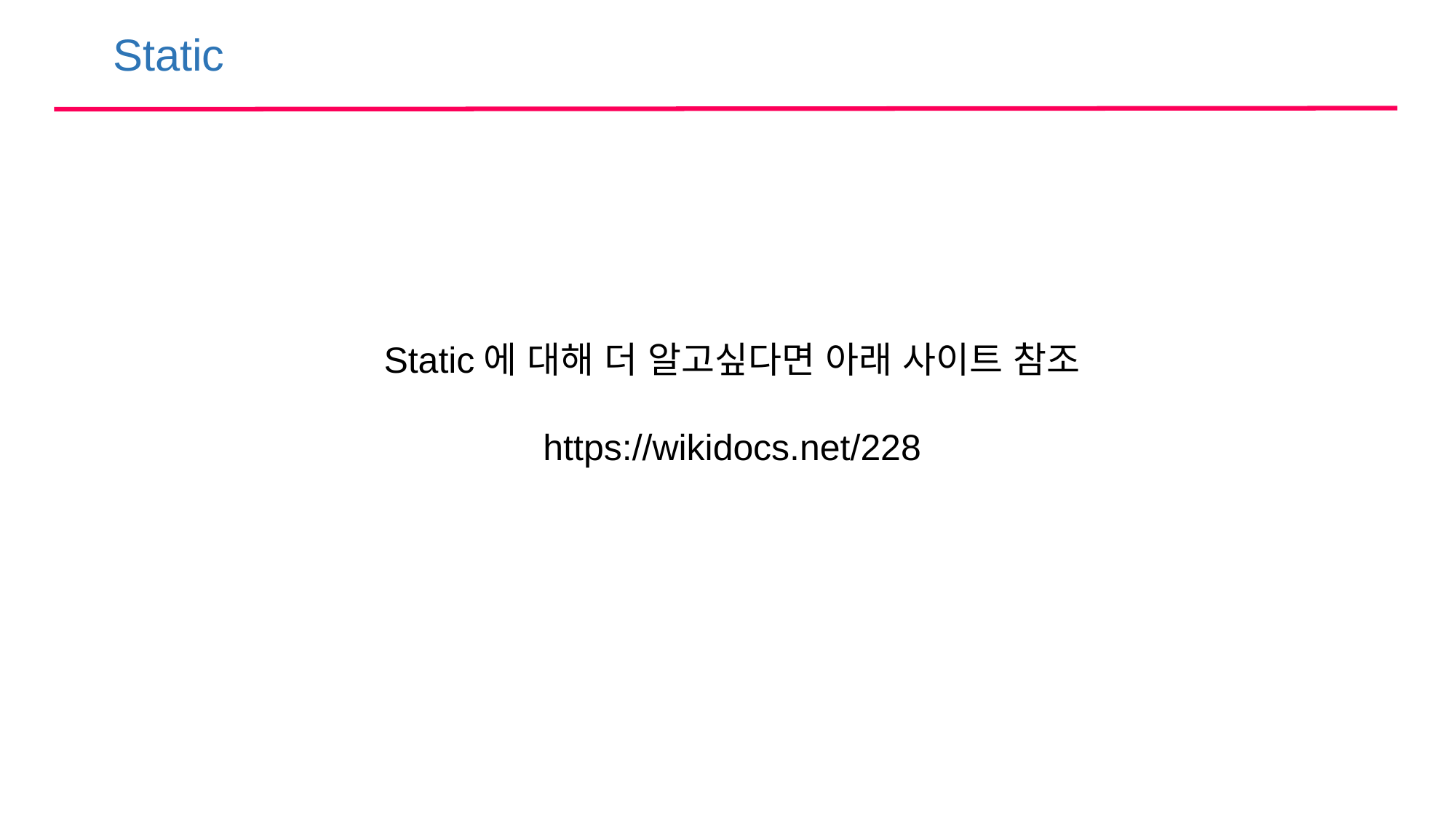

Static
Static에 대해 더 알고싶다면 아래 사이트 참조

https://wikidocs.net/228